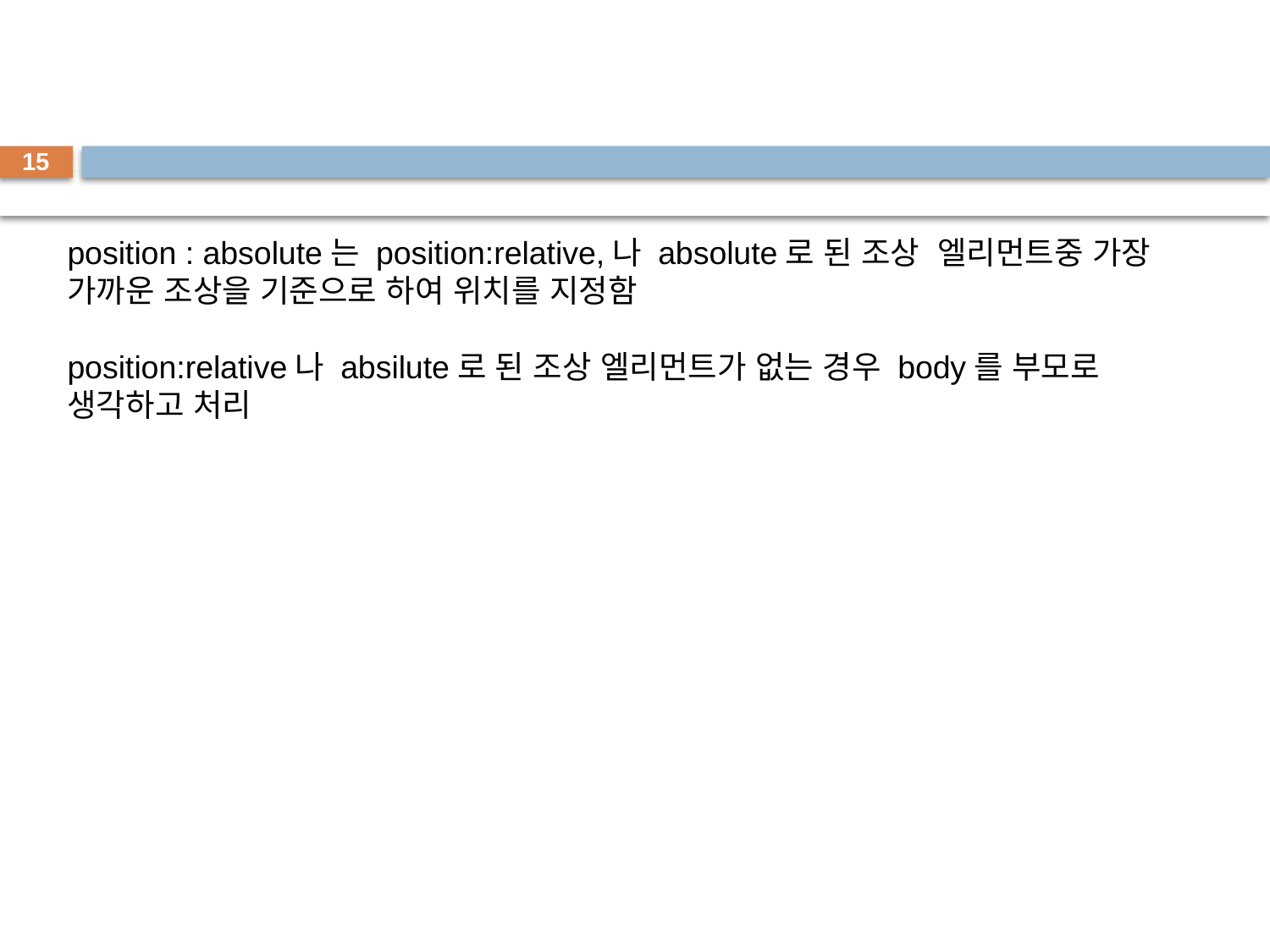

#
15
position : absolute는 position:relative,나 absolute로 된 조상  엘리먼트중 가장 가까운 조상을 기준으로 하여 위치를 지정함
position:relative나 absilute로 된 조상 엘리먼트가 없는 경우 body를 부모로 생각하고 처리